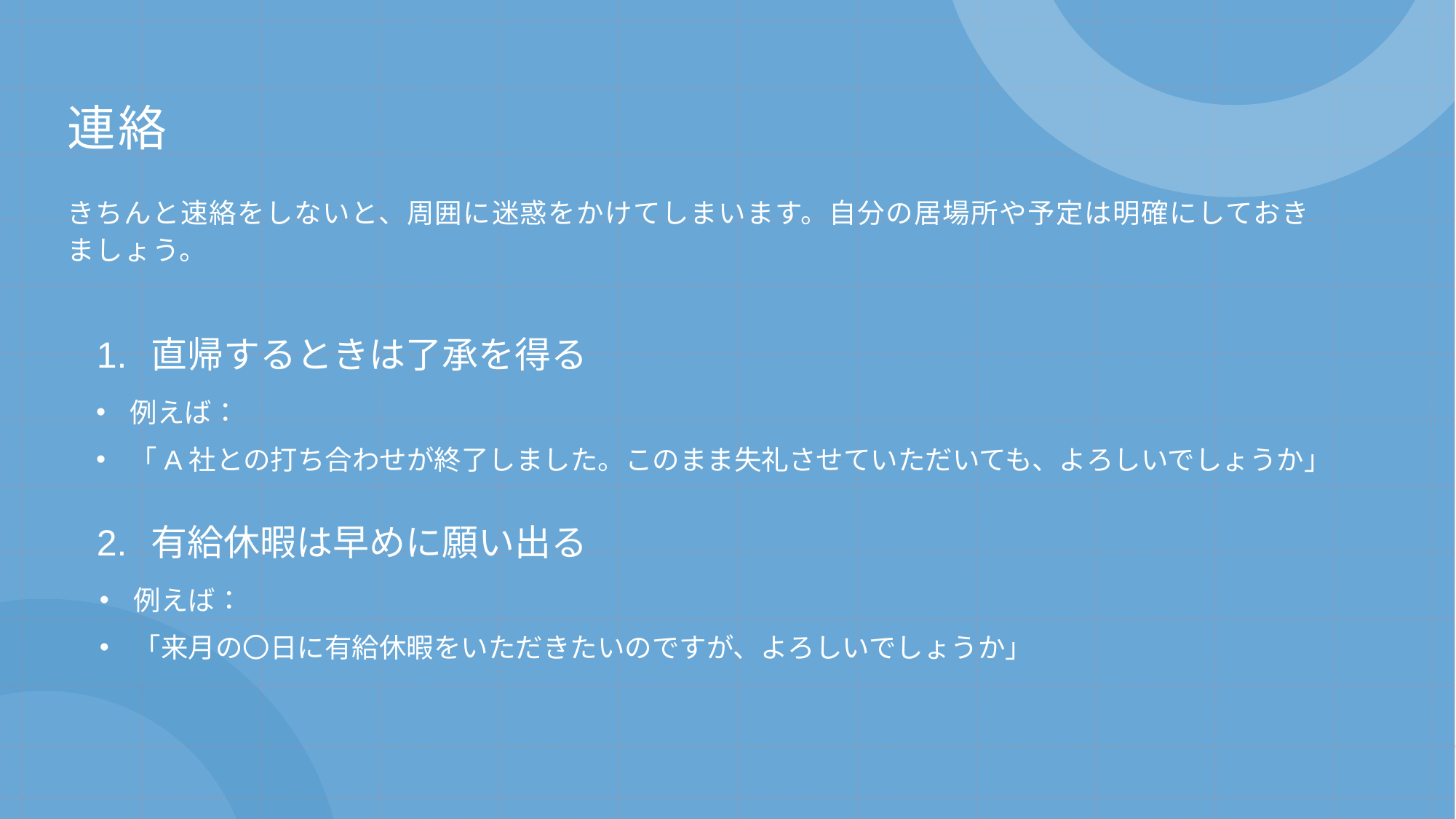

# 連絡
きちんと速絡をしないと、周囲に迷惑をかけてしまいます。自分の居場所や予定は明確にしておきましょう。
直帰するときは了承を得る
例えば：
「A社との打ち合わせが終了しました。このまま失礼させていただいても、よろしいでしょうか」
有給休暇は早めに願い出る
例えば：
「来月の〇日に有給休暇をいただきたいのですが、よろしいでしょうか」